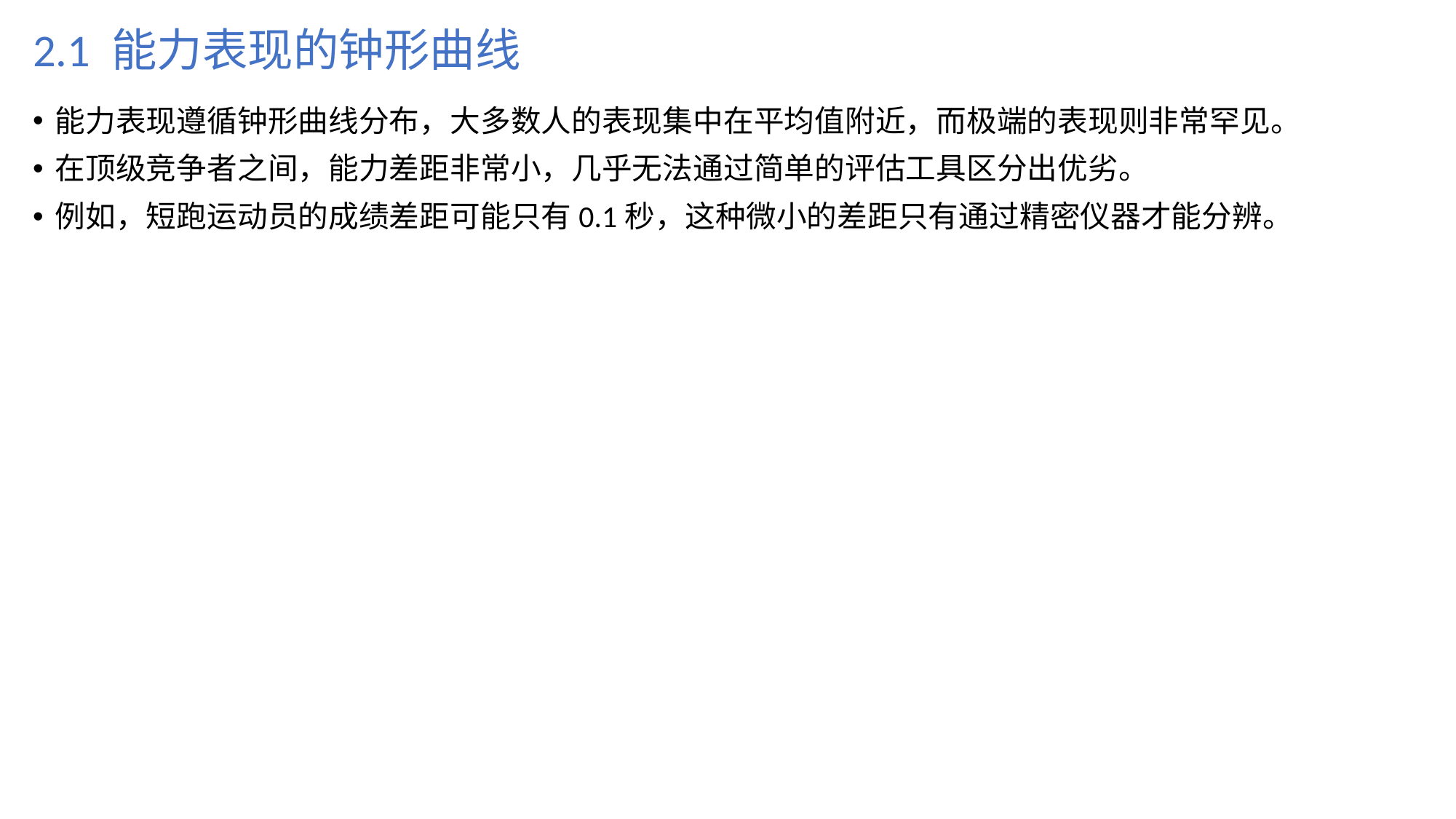

# 2.1 能力表现的钟形曲线
能力表现遵循钟形曲线分布，大多数人的表现集中在平均值附近，而极端的表现则非常罕见。
在顶级竞争者之间，能力差距非常小，几乎无法通过简单的评估工具区分出优劣。
例如，短跑运动员的成绩差距可能只有0.1秒，这种微小的差距只有通过精密仪器才能分辨。